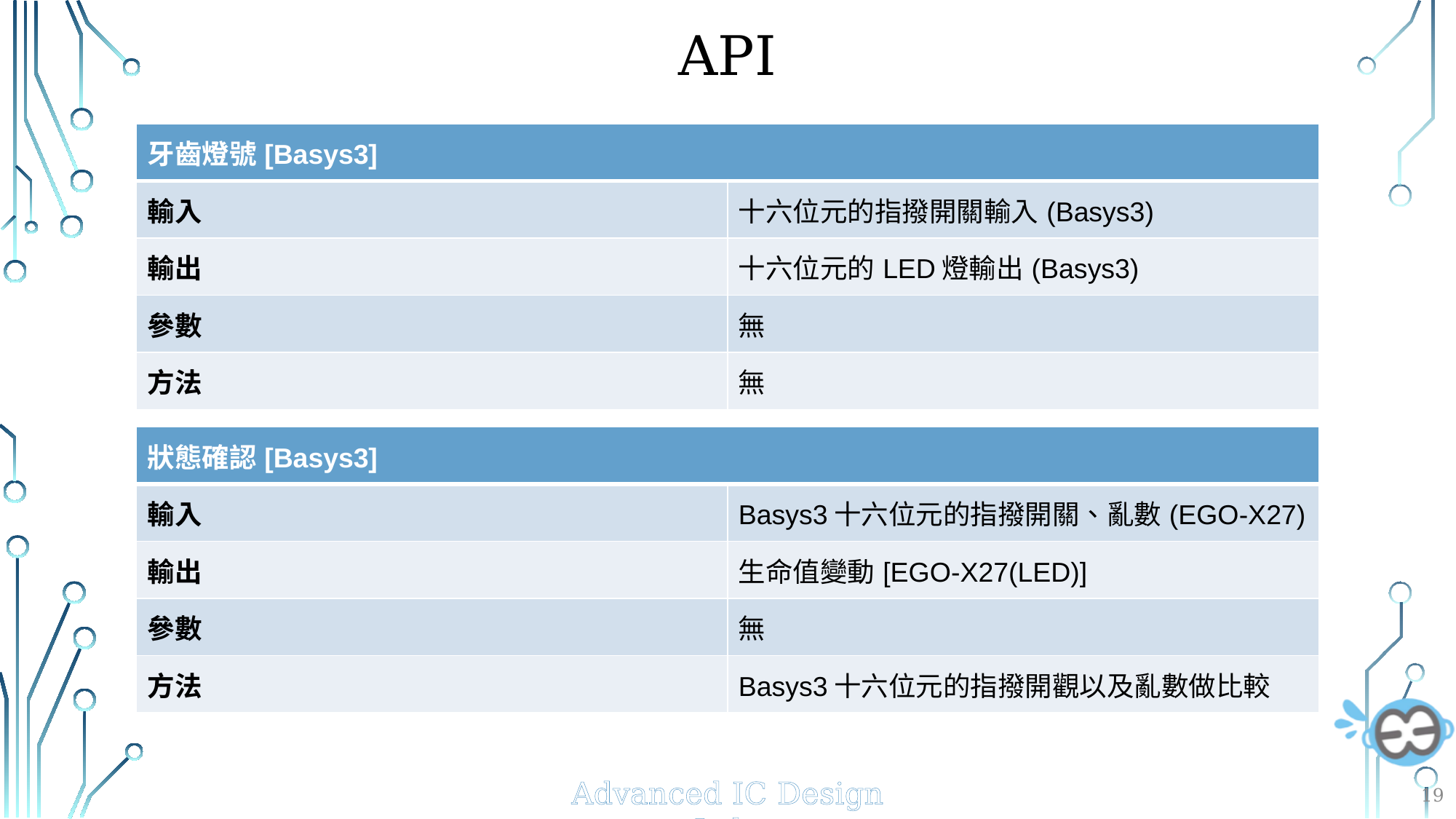

# api
| 牙齒燈號[Basys3] |  |
| --- | --- |
| 輸入 | 十六位元的指撥開關輸入(Basys3) |
| 輸出 | 十六位元的LED燈輸出(Basys3) |
| 參數 | 無 |
| 方法 | 無 |
| 狀態確認[Basys3] |  |
| --- | --- |
| 輸入 | Basys3十六位元的指撥開關、亂數(EGO-X27) |
| 輸出 | 生命值變動[EGO-X27(LED)] |
| 參數 | 無 |
| 方法 | Basys3十六位元的指撥開觀以及亂數做比較 |
19